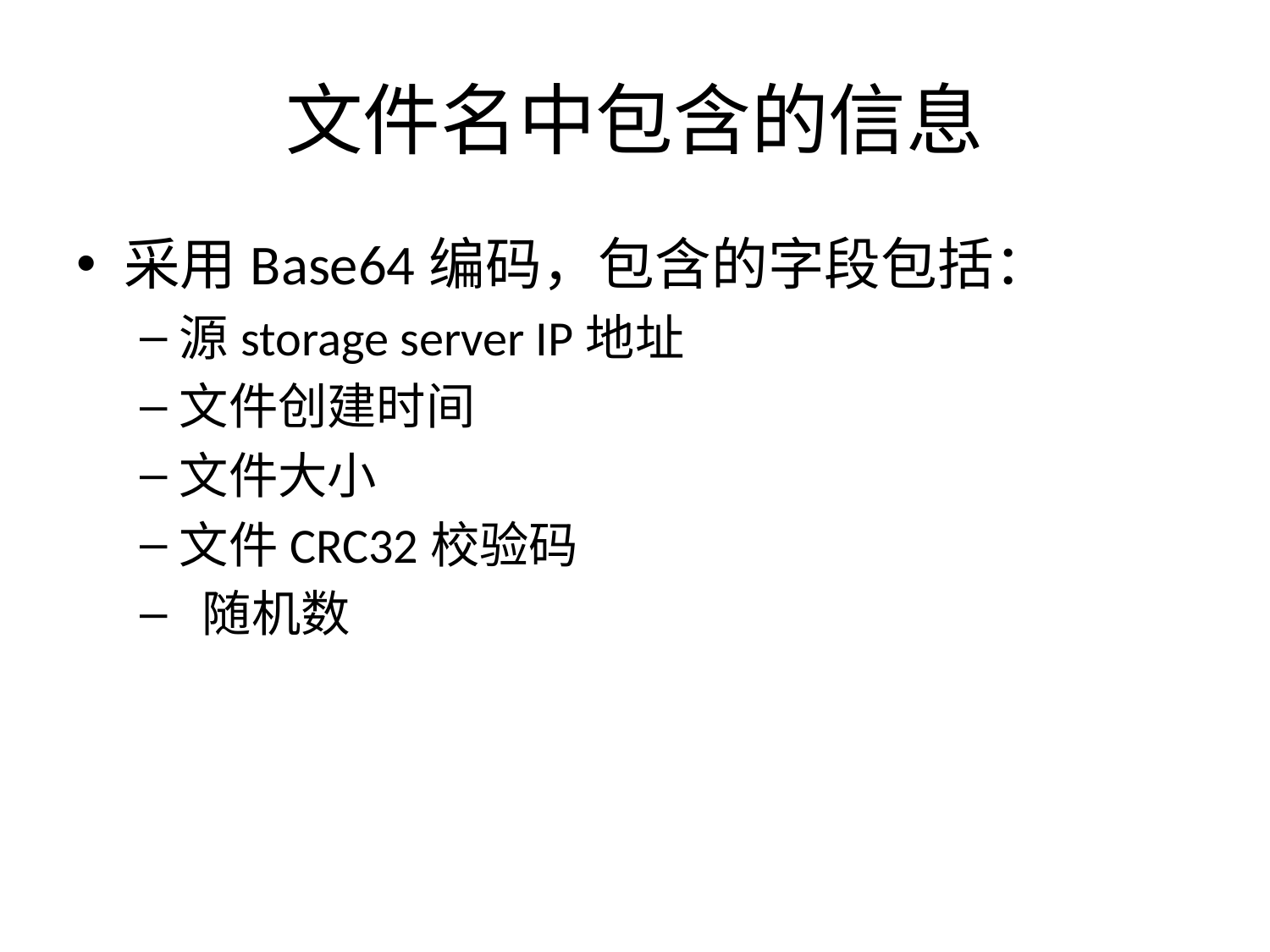

# 文件名中包含的信息
采用Base64编码，包含的字段包括：
源storage server IP地址
文件创建时间
文件大小
文件CRC32校验码
 随机数